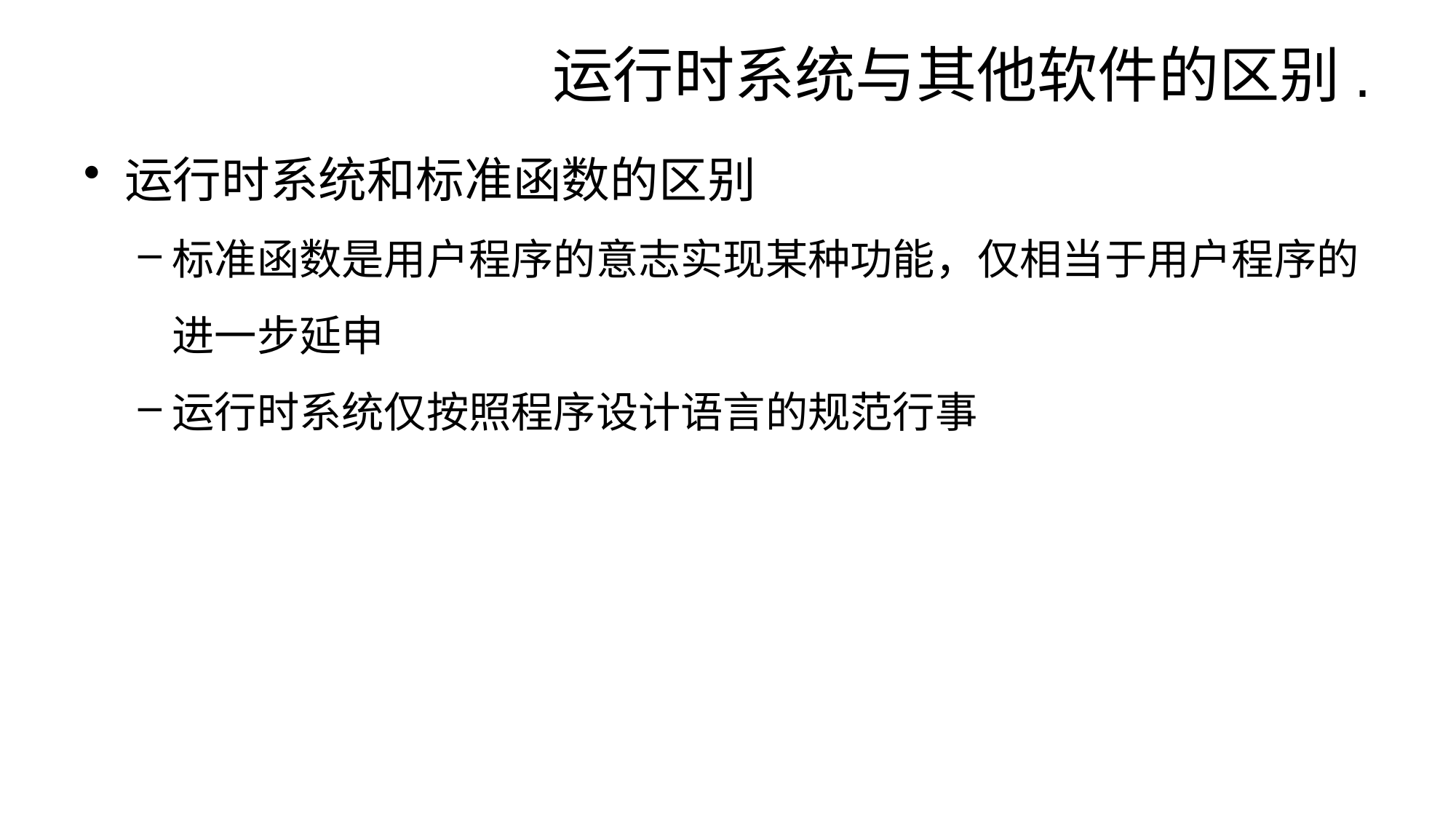

# 运行时系统与其他软件的区别.
运行时系统和标准函数的区别
标准函数是用户程序的意志实现某种功能，仅相当于用户程序的进一步延申
运行时系统仅按照程序设计语言的规范行事